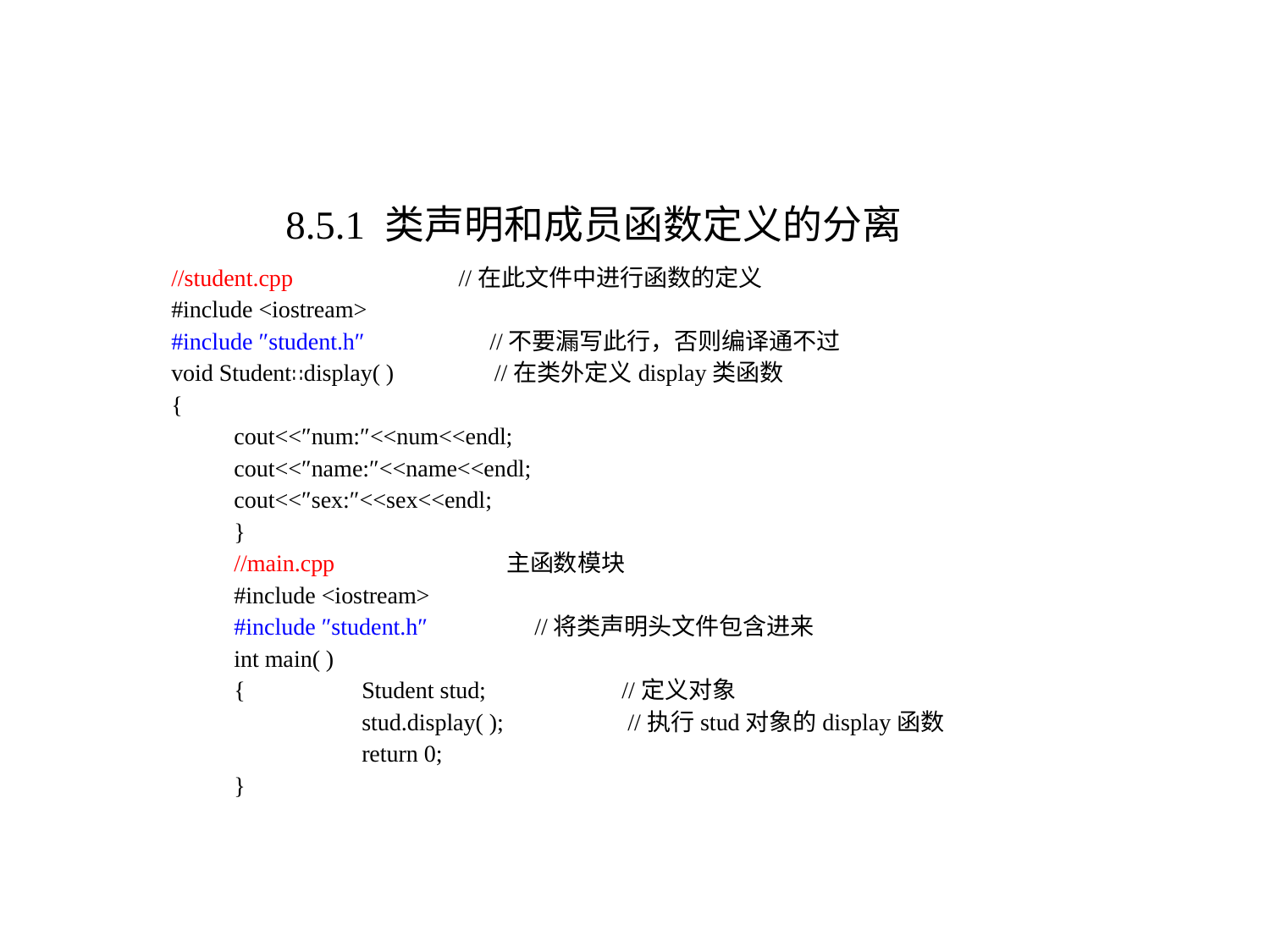

8.5.1 类声明和成员函数定义的分离
//student.cpp                            //在此文件中进行函数的定义
#include <iostream>
#include ″student.h″                     //不要漏写此行，否则编译通不过
void Student∷display( )                 //在类外定义display类函数
{
cout<<″num:″<<num<<endl;
cout<<″name:″<<name<<endl;
cout<<″sex:″<<sex<<endl;
}
//main.cpp                            主函数模块
#include <iostream>
#include ″student.h″                  //将类声明头文件包含进来
int main( )
{	Student stud;                       //定义对象
		stud.display( );                     //执行stud对象的display函数
		return 0;
}